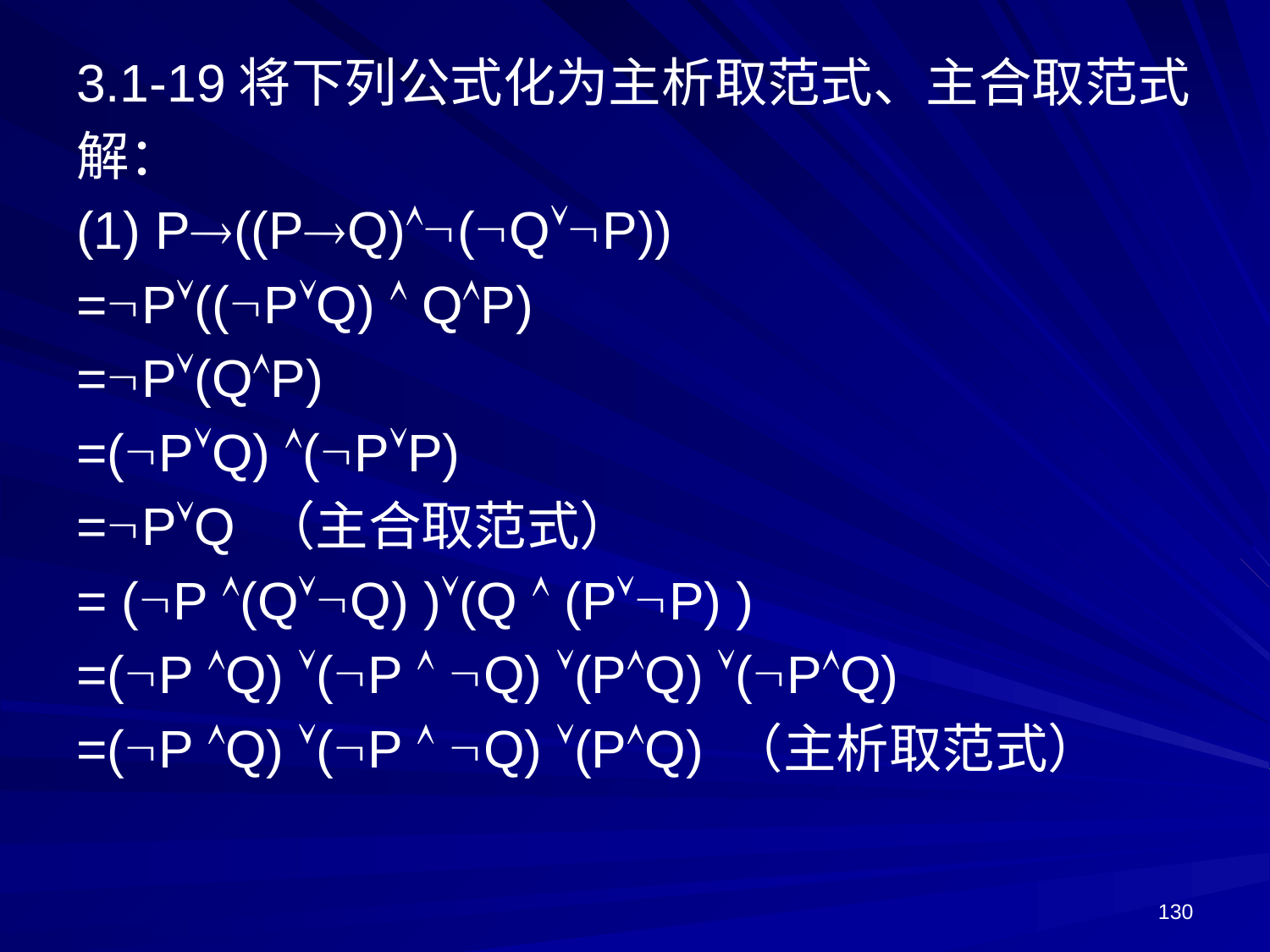

3.1-19将下列公式化为主析取范式、主合取范式
解：
(1) P→((P→Q)∧¬(¬Q∨¬P))
=¬P∨((¬P∨Q) ∧ Q∧P)
=¬P∨(Q∧P)
=(¬P∨Q) ∧(¬P∨P)
=¬P∨Q （主合取范式）
= (¬P ∧(Q∨¬Q) )∨(Q ∧ (P∨¬P) )
=(¬P ∧Q) ∨(¬P ∧ ¬Q) ∨(P∧Q) ∨(¬P∧Q)
=(¬P ∧Q) ∨(¬P ∧ ¬Q) ∨(P∧Q) （主析取范式）

130